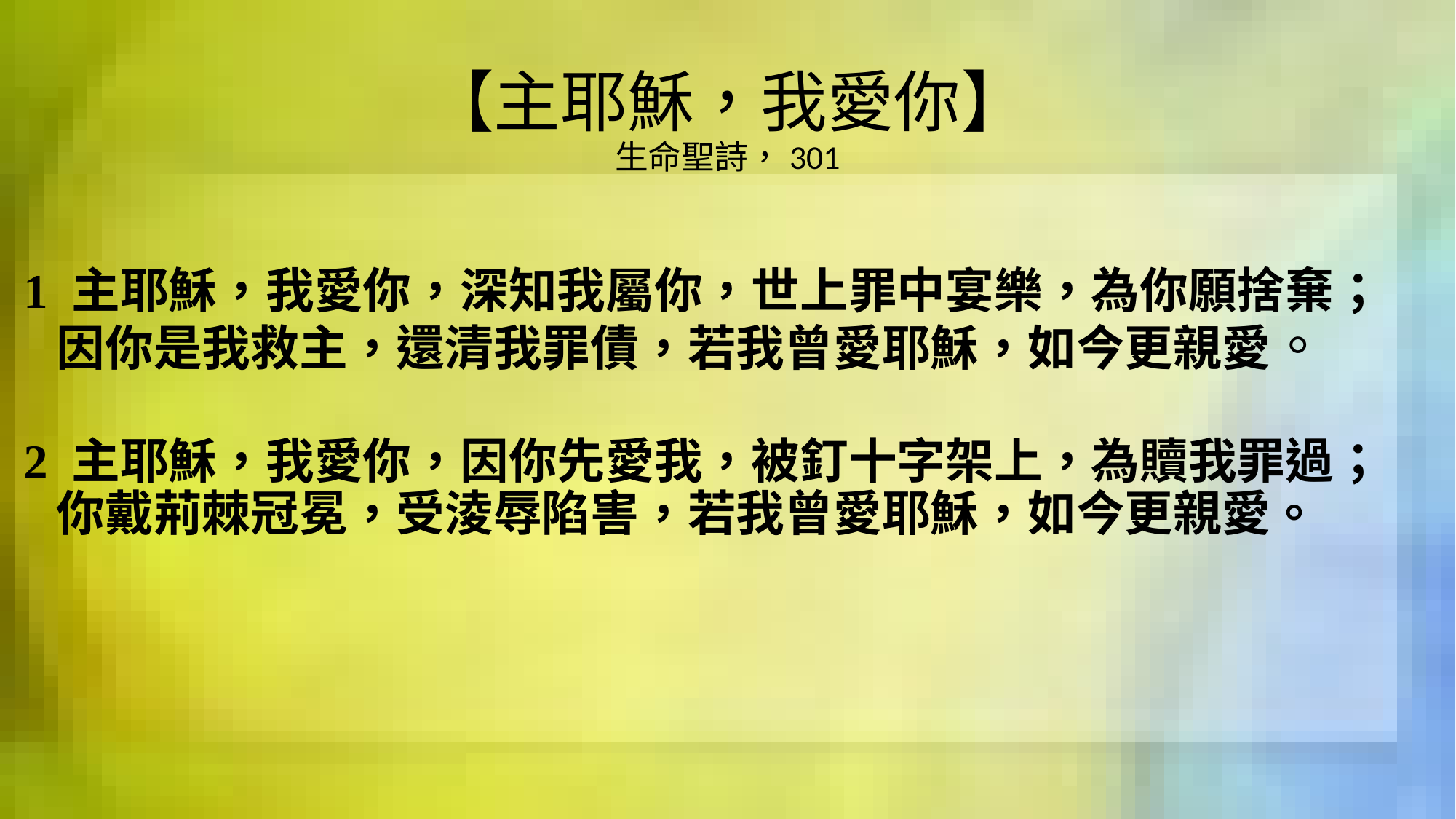

# 【主耶穌，我愛你】 生命聖詩，301
1 主耶穌，我愛你，深知我屬你，世上罪中宴樂，為你願捨棄；
   因你是我救主，還清我罪債，若我曾愛耶穌，如今更親愛。
2 主耶穌，我愛你，因你先愛我，被釘十字架上，為贖我罪過；
   你戴荊棘冠冕，受淩辱陷害，若我曾愛耶穌，如今更親愛。